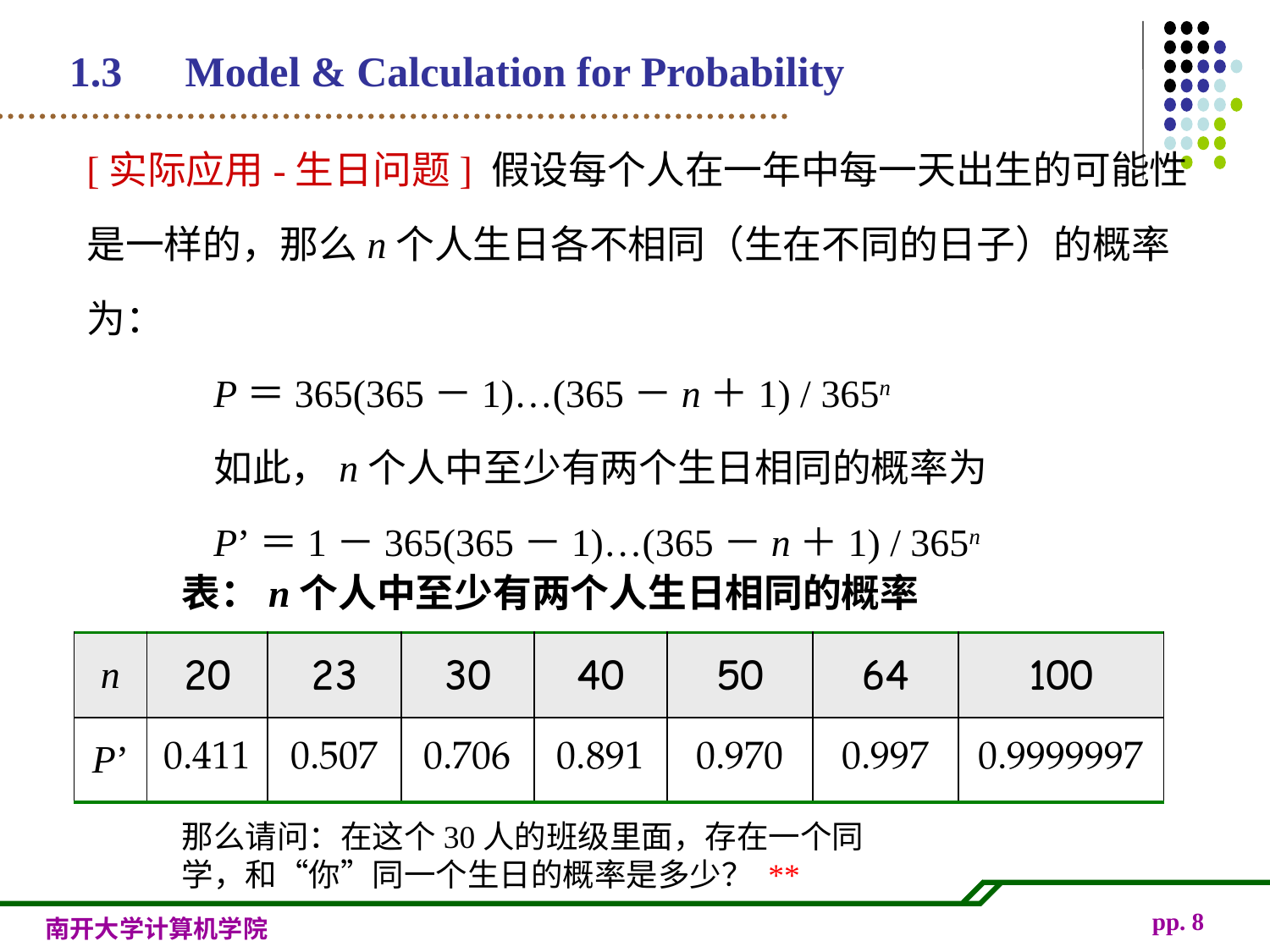

1.3　Model & Calculation for Probability
[实际应用-生日问题] 假设每个人在一年中每一天出生的可能性是一样的，那么n个人生日各不相同（生在不同的日子）的概率为：
P＝365(365－1)…(365－n＋1) / 365n
如此，n个人中至少有两个生日相同的概率为
P’＝1－365(365－1)…(365－n＋1) / 365n
表：n个人中至少有两个人生日相同的概率
| n | 20 | 23 | 30 | 40 | 50 | 64 | 100 |
| --- | --- | --- | --- | --- | --- | --- | --- |
| P’ | 0.411 | 0.507 | 0.706 | 0.891 | 0.970 | 0.997 | 0.9999997 |
那么请问：在这个30人的班级里面，存在一个同学，和“你”同一个生日的概率是多少？ **
pp. 8